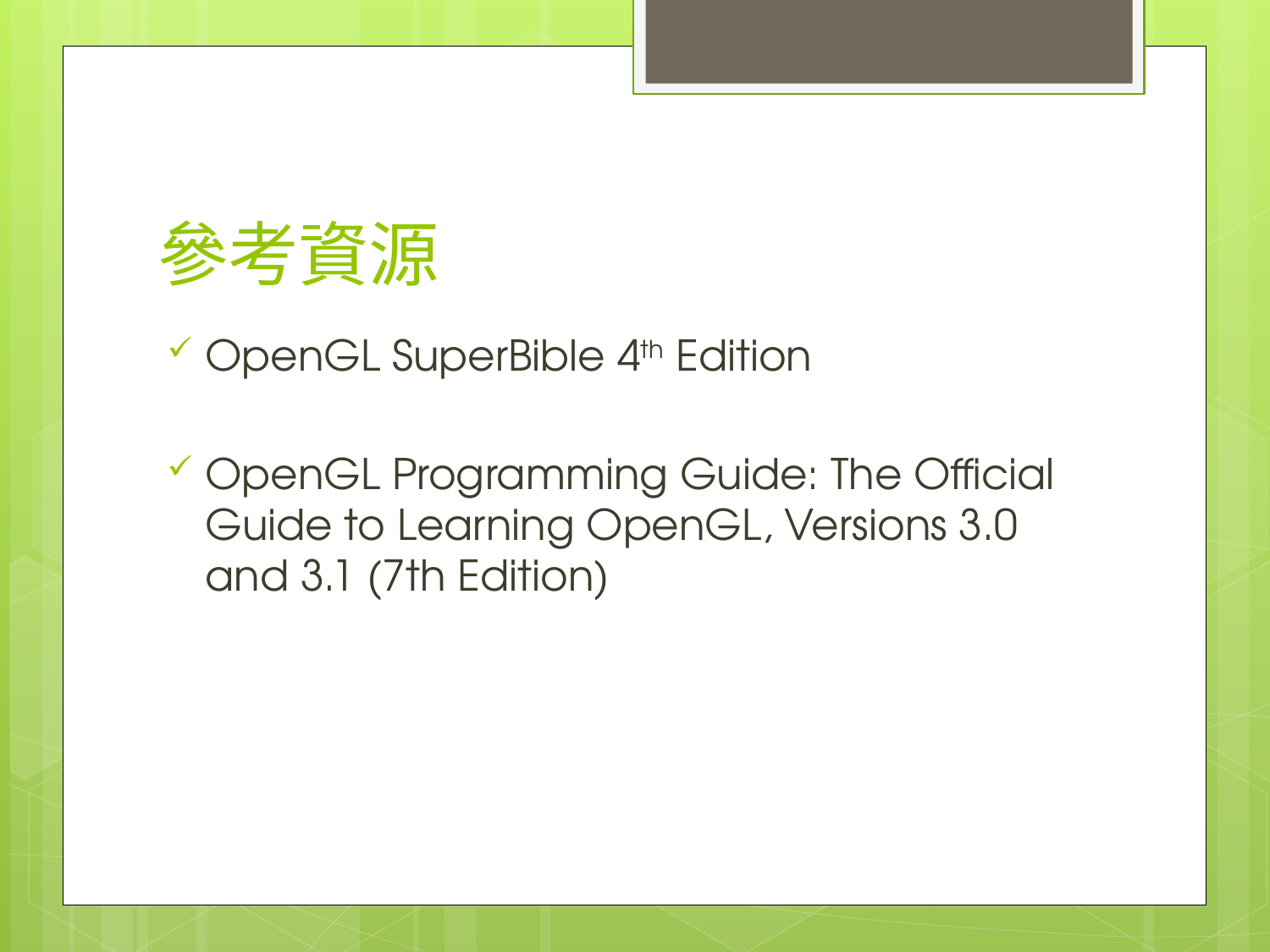

# 參考資源
OpenGL SuperBible 4th Edition

OpenGL Programming Guide: The Official Guide to Learning OpenGL, Versions 3.0 and 3.1 (7th Edition)